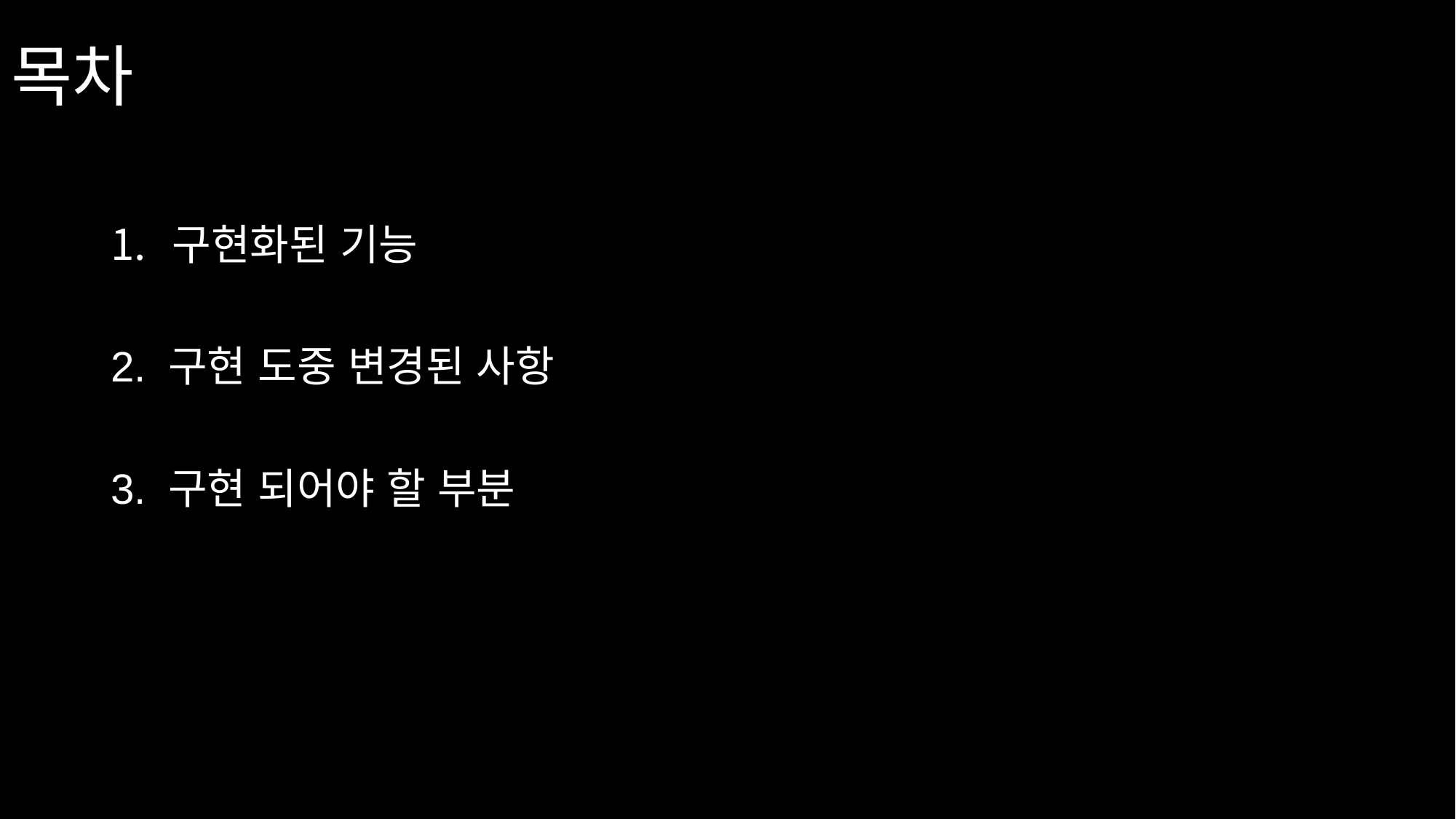

# 목차
구현화된 기능

2. 구현 도중 변경된 사항

3. 구현 되어야 할 부분